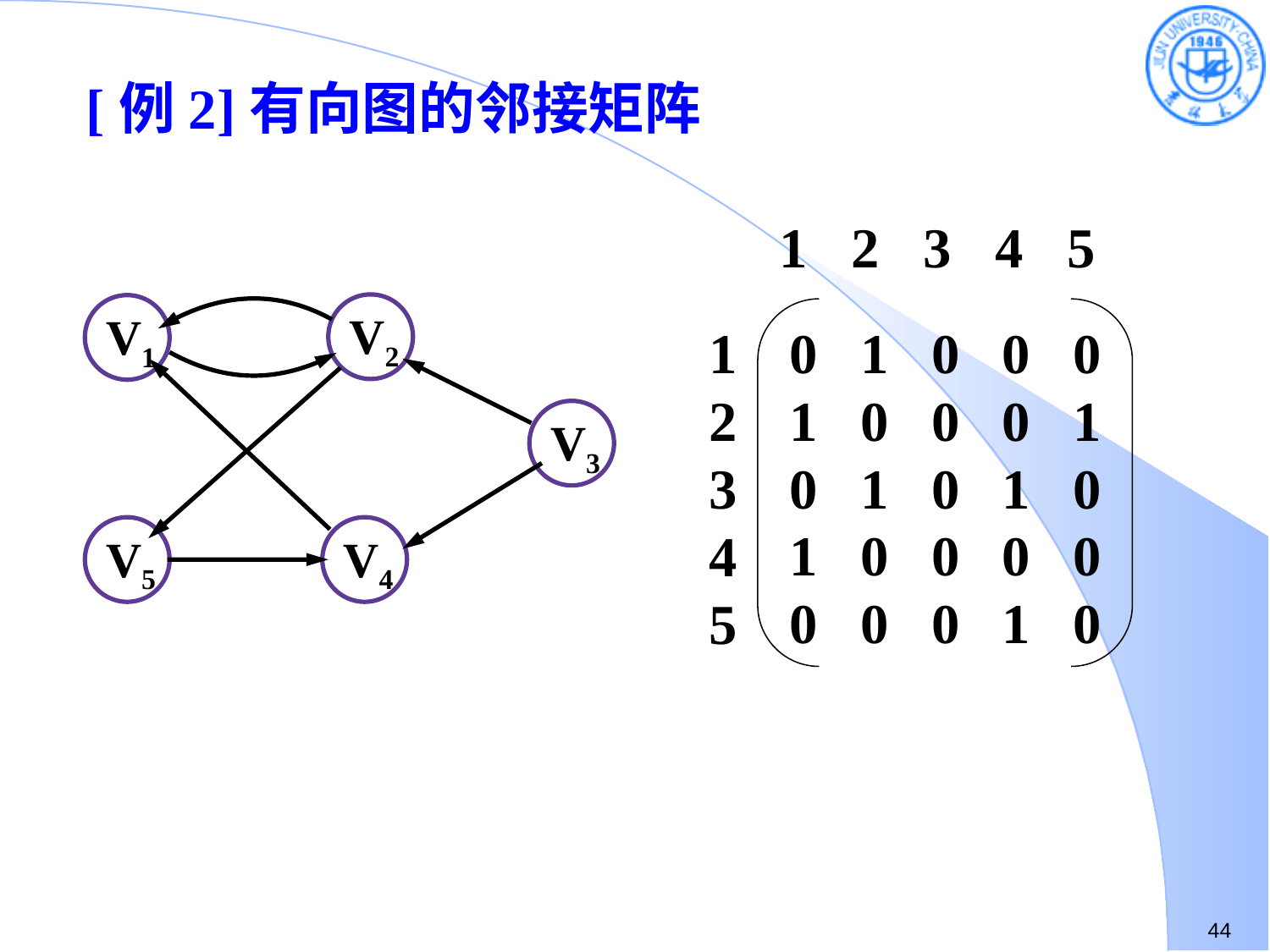

[例2]有向图的邻接矩阵
1   2   3   4   5
 0   1   0   0   0
 1   0   0   0   1
 0   1   0   1   0
 1   0   0   0   0
 0   0   0   1   0
1
2
3
4
5

V1
V2

V3

V5

V4